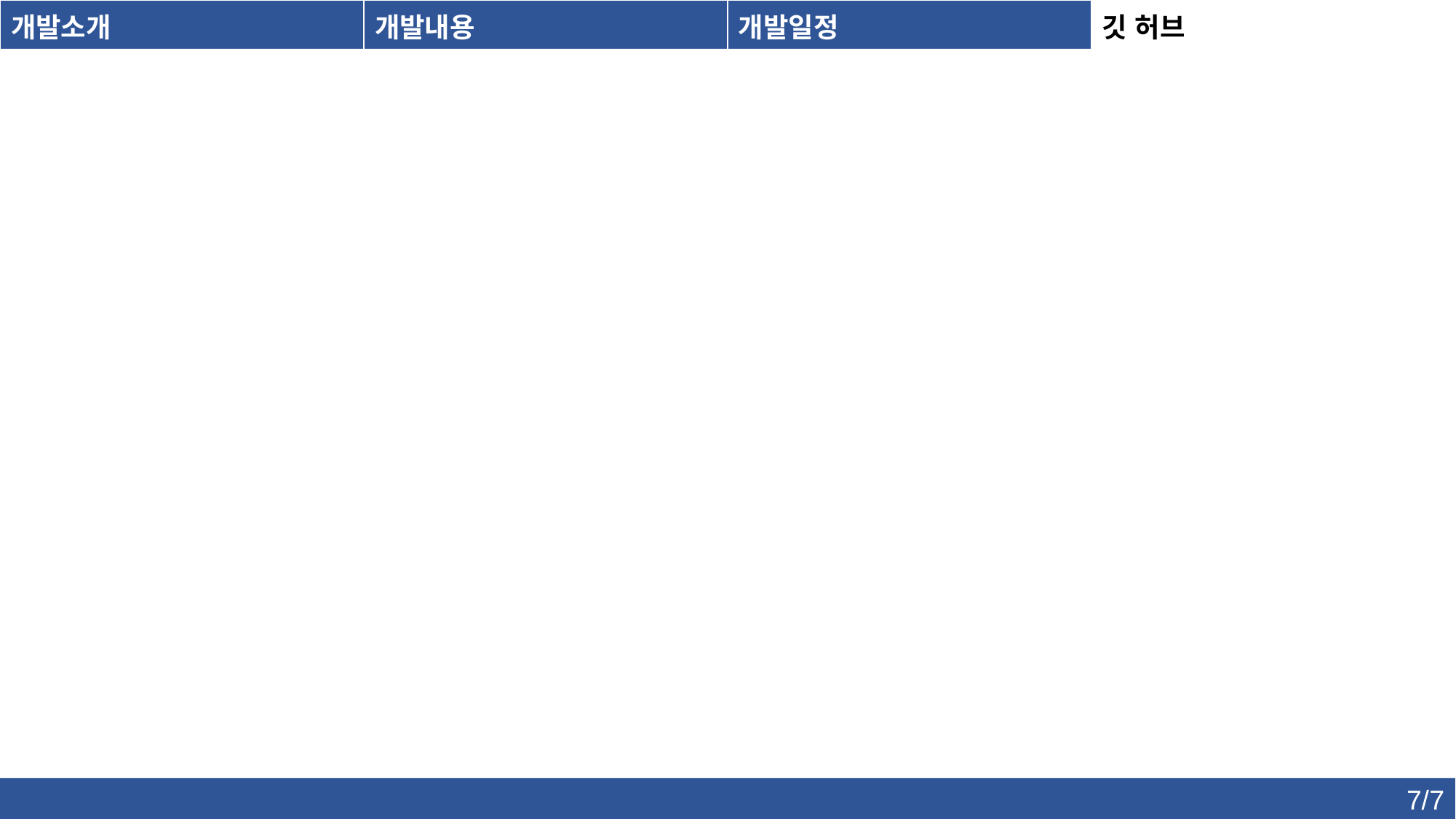

| 개발소개 | 개발내용 | 개발일정 | 깃 허브 |
| --- | --- | --- | --- |
7/7